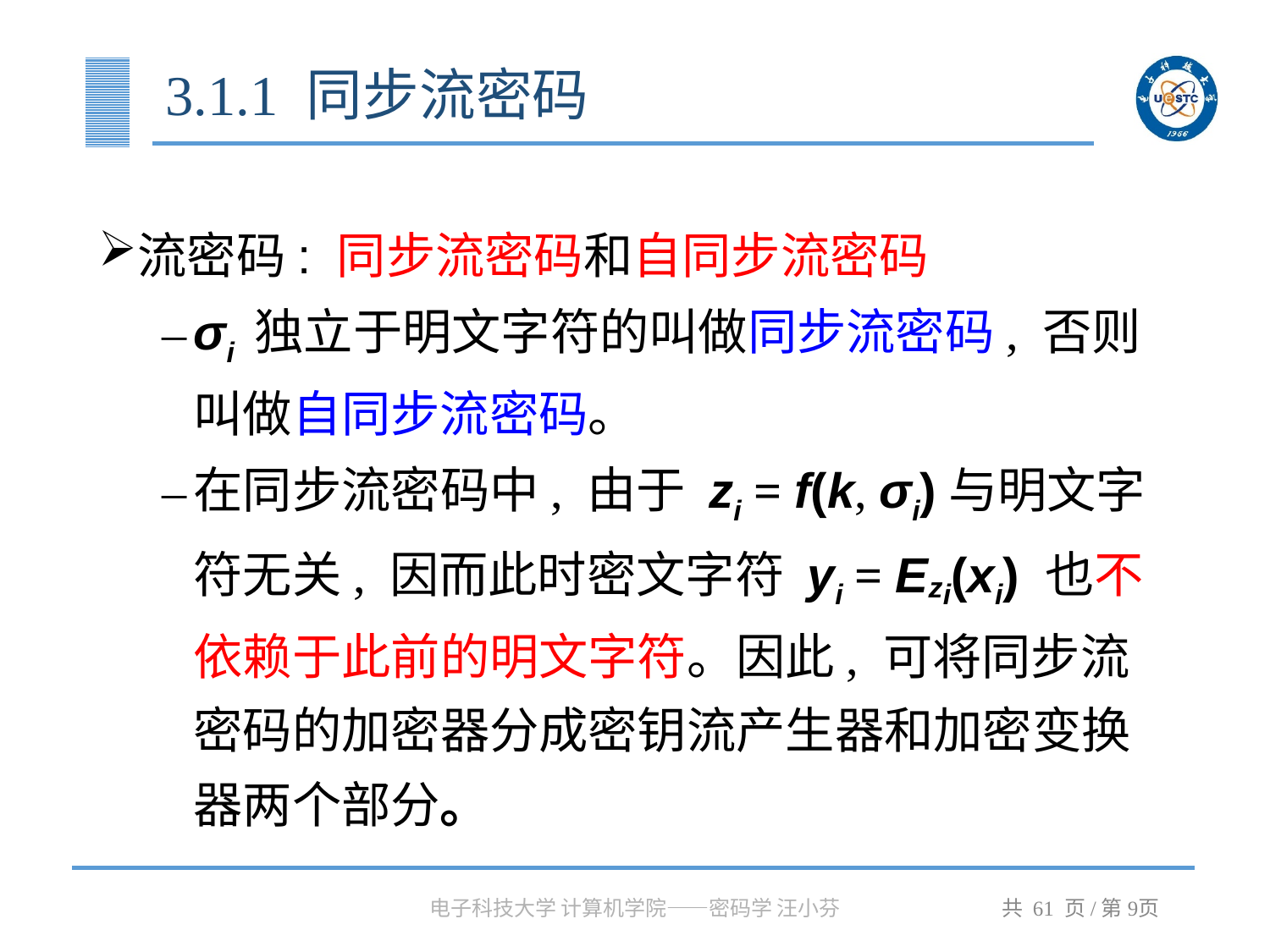

# 3.1.1 同步流密码
流密码: 同步流密码和自同步流密码
σi 独立于明文字符的叫做同步流密码, 否则叫做自同步流密码。
在同步流密码中, 由于 zi = f(k, σi)与明文字符无关, 因而此时密文字符 yi = Ezi(xi) 也不依赖于此前的明文字符。因此, 可将同步流密码的加密器分成密钥流产生器和加密变换器两个部分。

电子科技大学 计算机学院——密码学 汪小芬
共 61 页/第9页